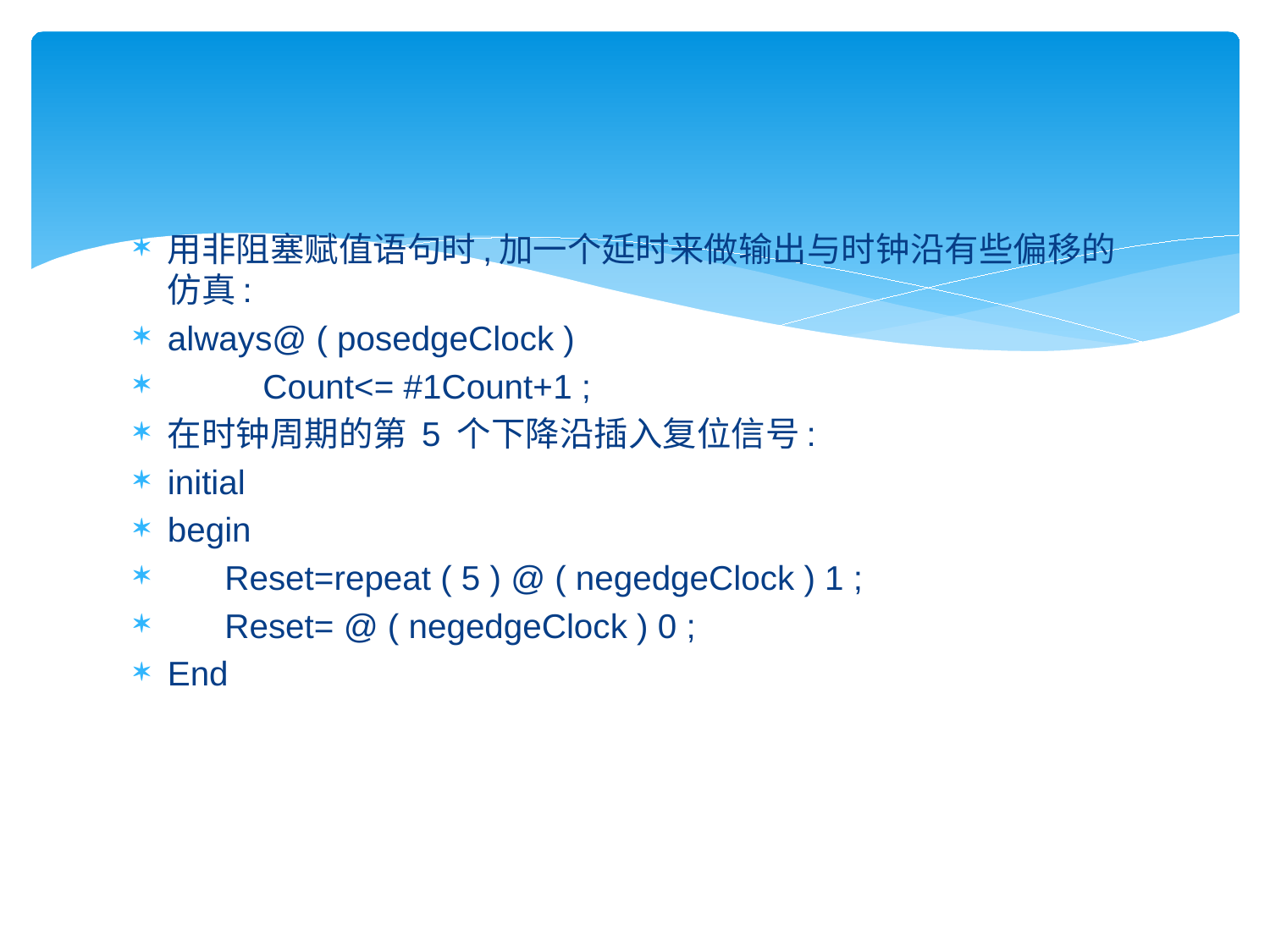

#
用非阻塞赋值语句时,加一个延时来做输出与时钟沿有些偏移的仿真:
always@ ( posedgeClock )
          Count<= #1Count+1 ;
在时钟周期的第 5 个下降沿插入复位信号:
initial
begin
      Reset=repeat ( 5 ) @ ( negedgeClock ) 1 ;
      Reset= @ ( negedgeClock ) 0 ;
End